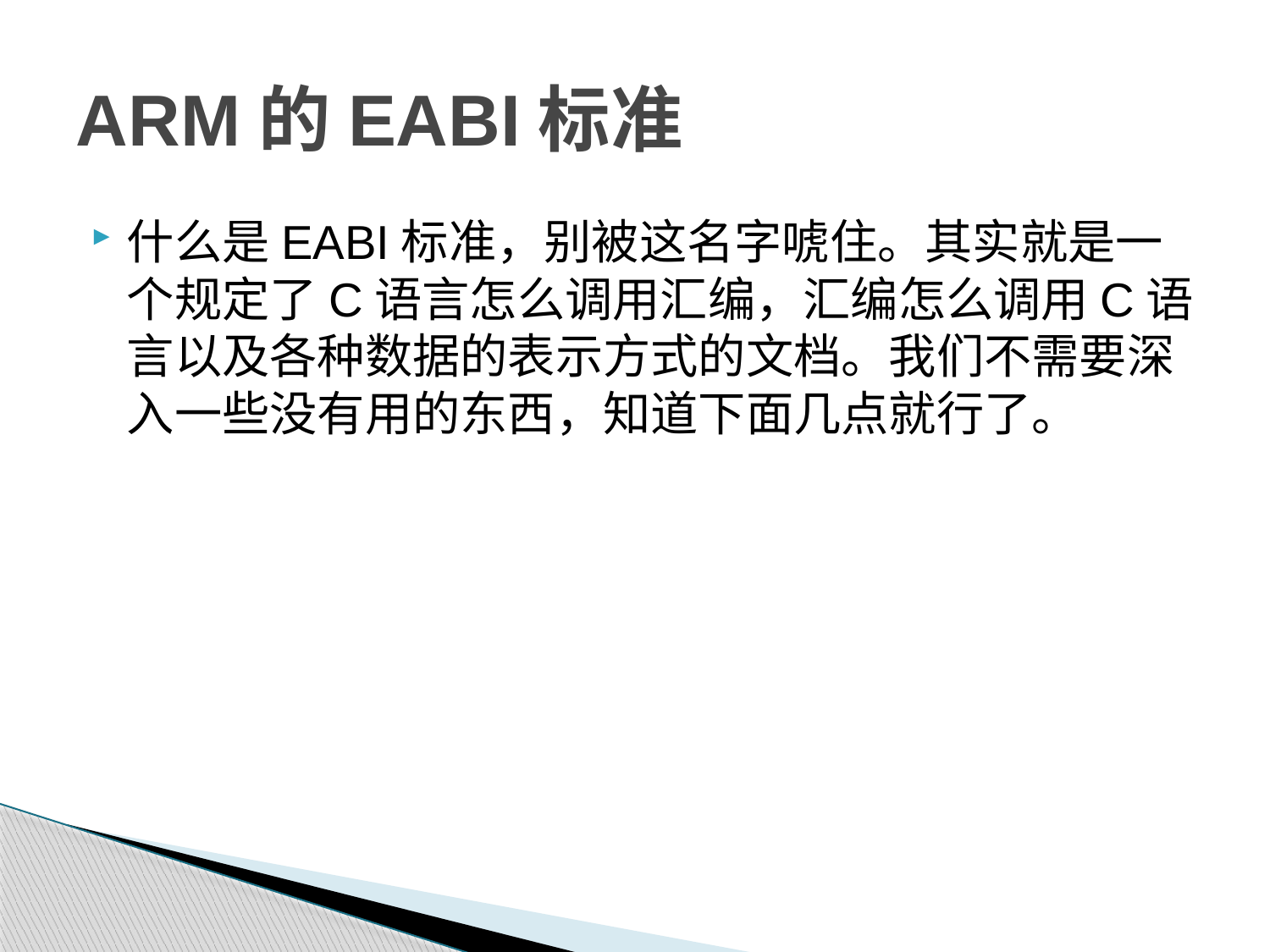

# ARM的EABI标准
什么是EABI标准，别被这名字唬住。其实就是一个规定了C语言怎么调用汇编，汇编怎么调用C语言以及各种数据的表示方式的文档。我们不需要深入一些没有用的东西，知道下面几点就行了。